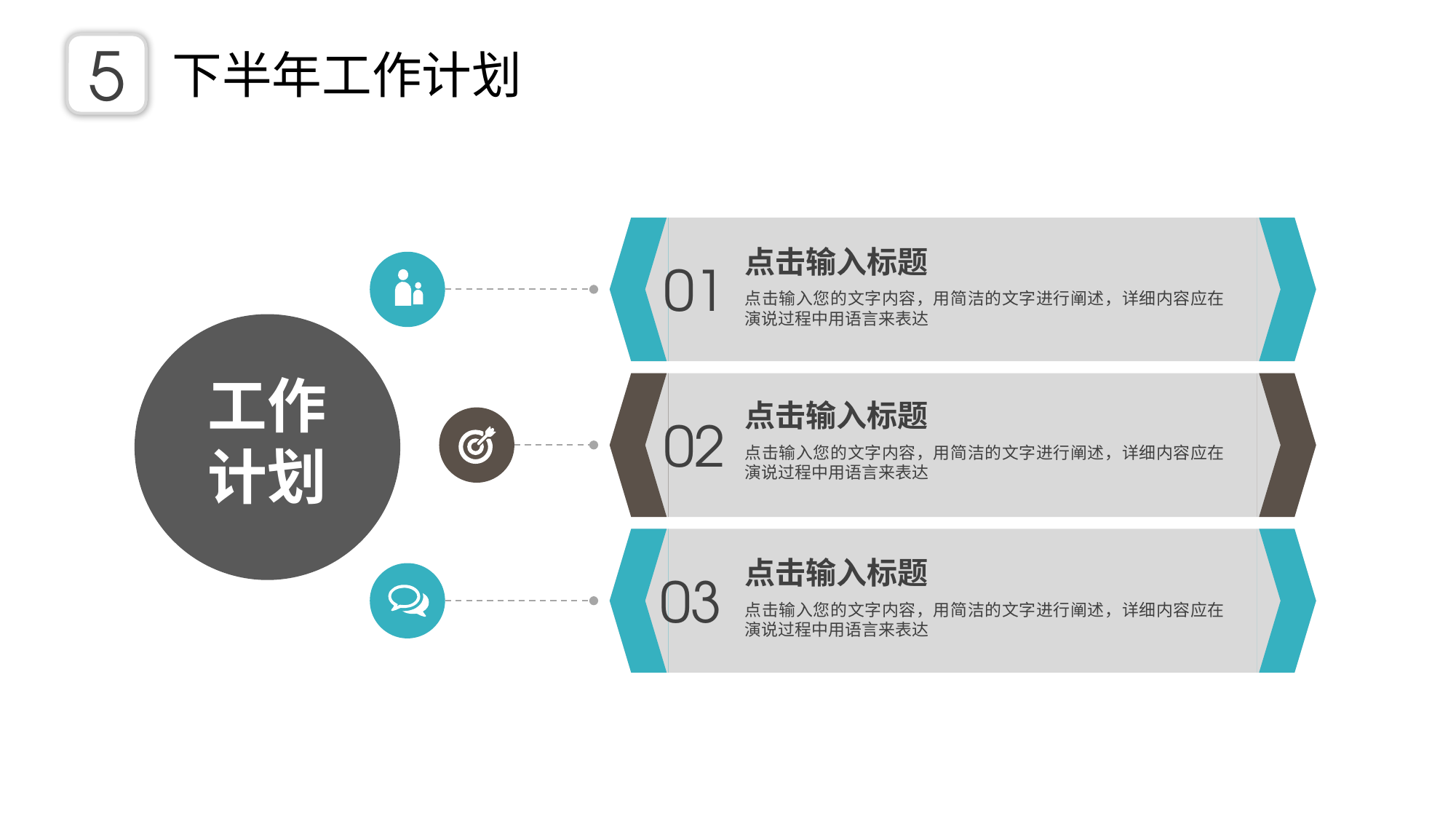

5
下半年工作计划

点击输入标题
01

点击输入您的文字内容，用简洁的文字进行阐述，详细内容应在演说过程中用语言来表达

工作计划

点击输入标题
02

点击输入您的文字内容，用简洁的文字进行阐述，详细内容应在演说过程中用语言来表达

点击输入标题
03

点击输入您的文字内容，用简洁的文字进行阐述，详细内容应在演说过程中用语言来表达